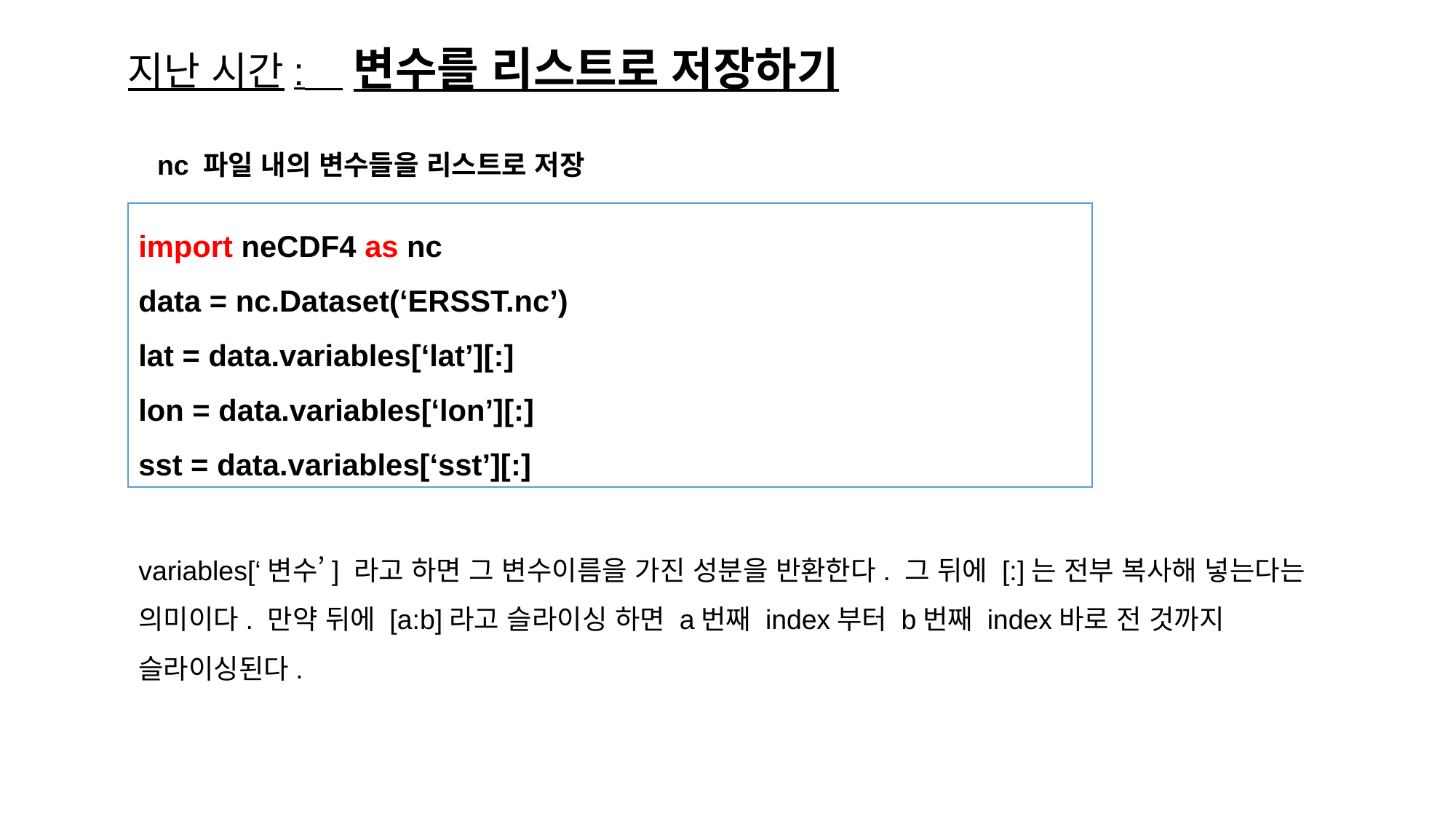

# 지난 시간:   변수를 리스트로 저장하기
nc 파일 내의 변수들을 리스트로 저장
import neCDF4 as nc
data = nc.Dataset(‘ERSST.nc’)
lat = data.variables[‘lat’][:]
lon = data.variables[‘lon’][:]
sst = data.variables[‘sst’][:]
variables[‘변수’] 라고 하면 그 변수이름을 가진 성분을 반환한다. 그 뒤에 [:]는 전부 복사해 넣는다는 의미이다. 만약 뒤에 [a:b]라고 슬라이싱 하면 a번째 index부터 b번째 index바로 전 것까지 슬라이싱된다.